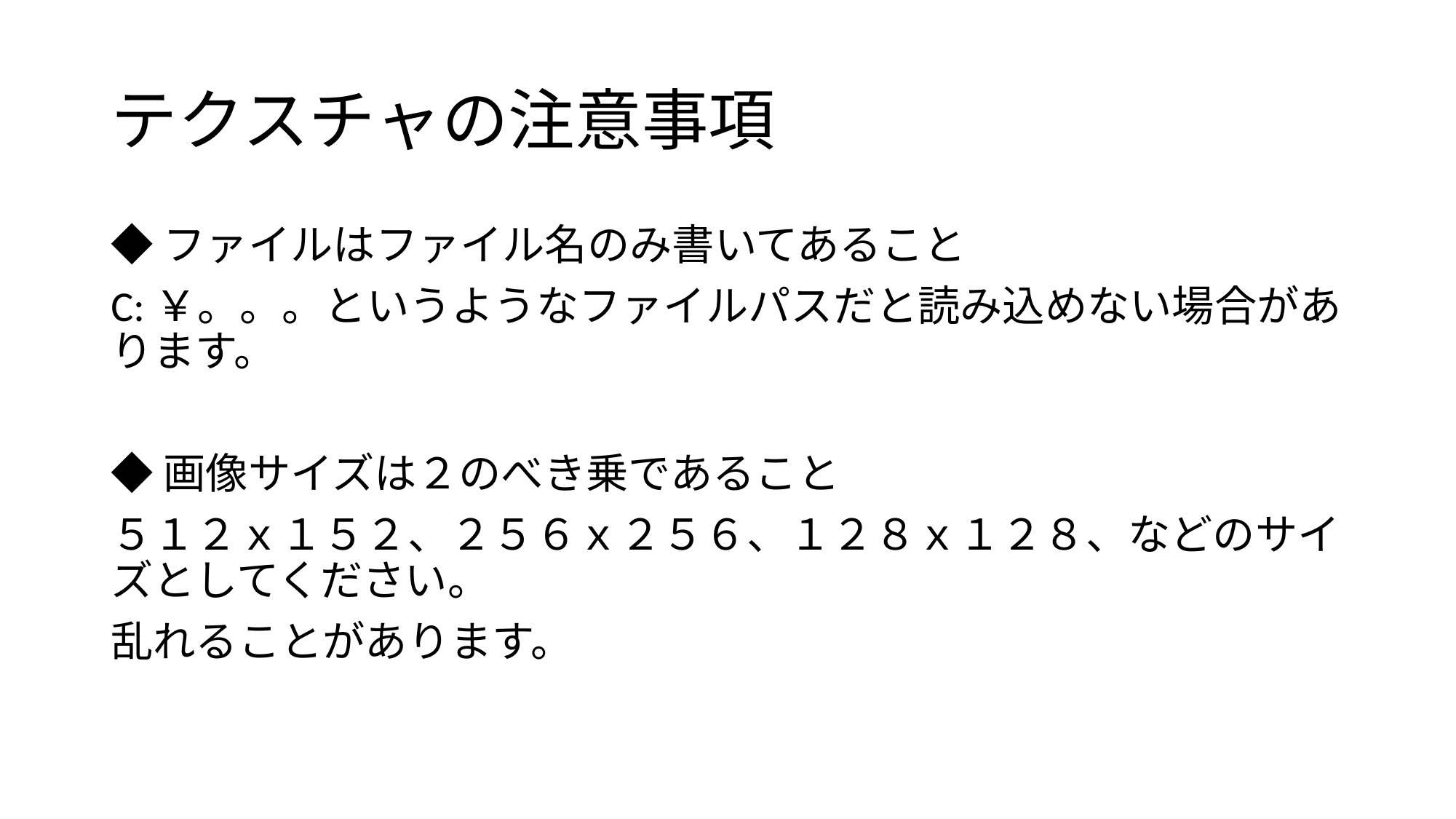

# テクスチャの注意事項
◆ファイルはファイル名のみ書いてあること
C:￥。。。というようなファイルパスだと読み込めない場合があります。

◆画像サイズは２のべき乗であること
５１２ｘ１５２、２５６ｘ２５６、１２８ｘ１２８、などのサイズとしてください。
乱れることがあります。